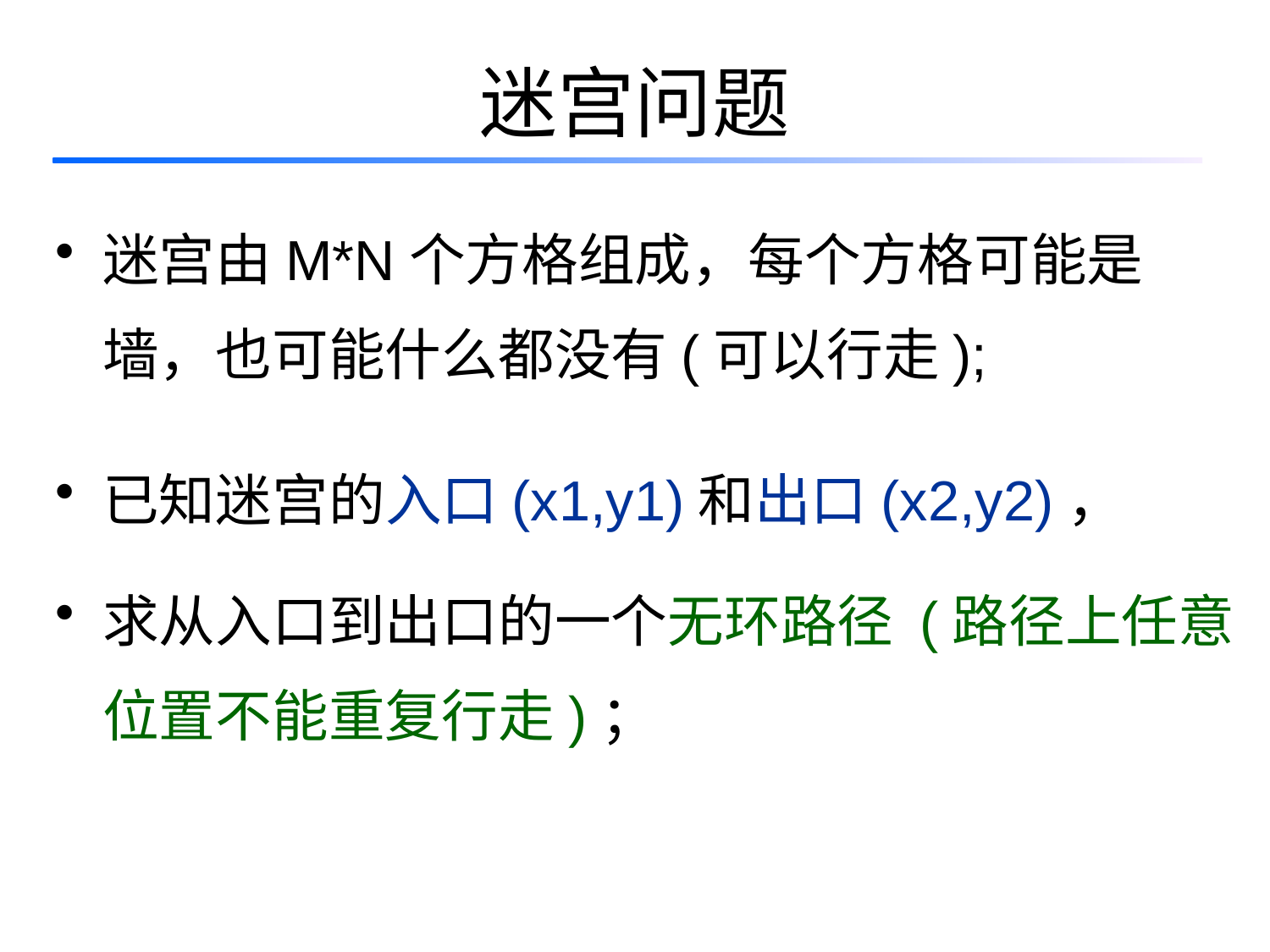

# 迷宫问题

迷宫由M*N个方格组成，每个方格可能是墙，也可能什么都没有(可以行走);
已知迷宫的入口(x1,y1)和出口(x2,y2)，
求从入口到出口的一个无环路径 (路径上任意位置不能重复行走)；